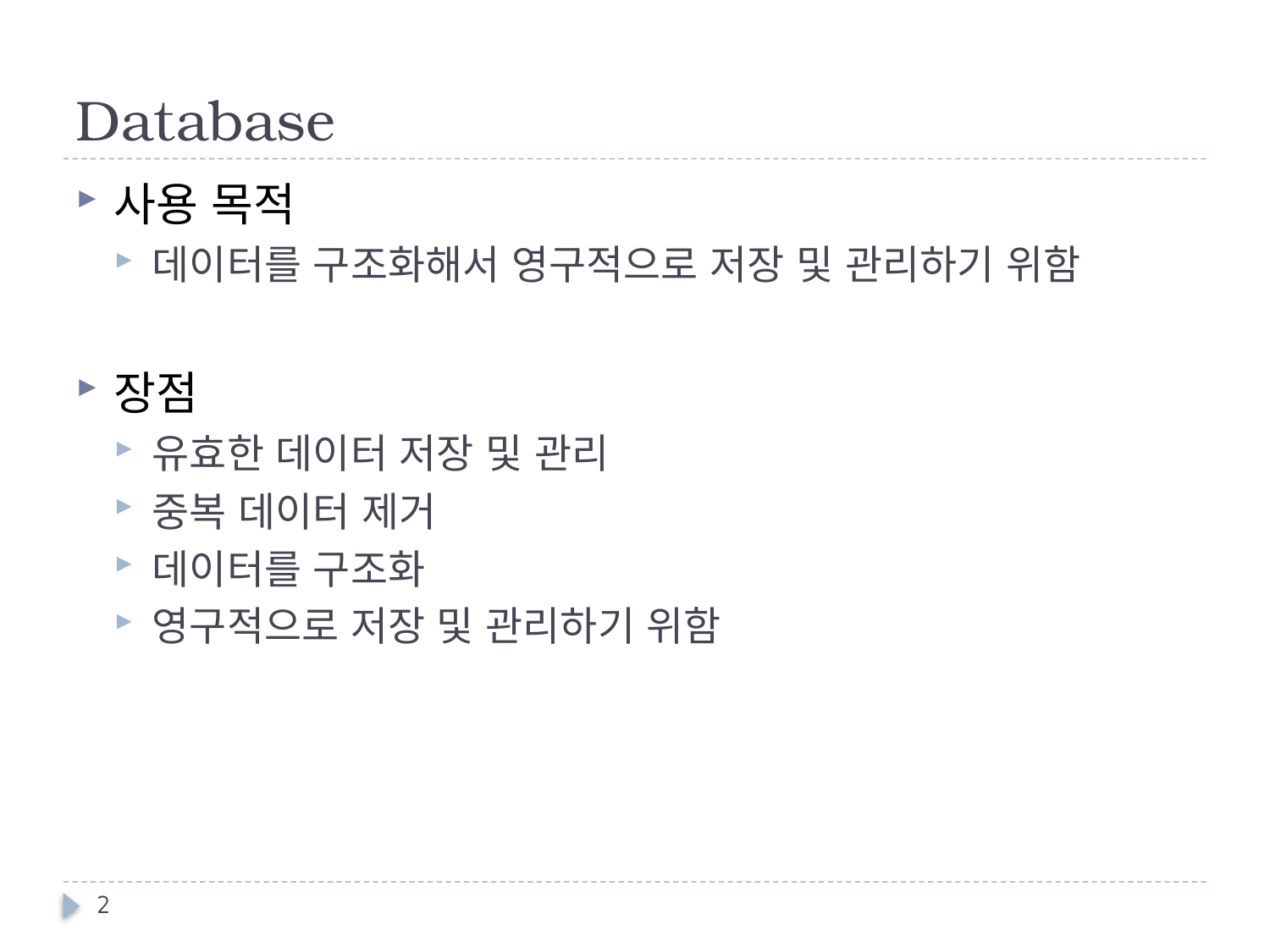

# Database
사용 목적
데이터를 구조화해서 영구적으로 저장 및 관리하기 위함

장점
유효한 데이터 저장 및 관리
중복 데이터 제거
데이터를 구조화
영구적으로 저장 및 관리하기 위함
2